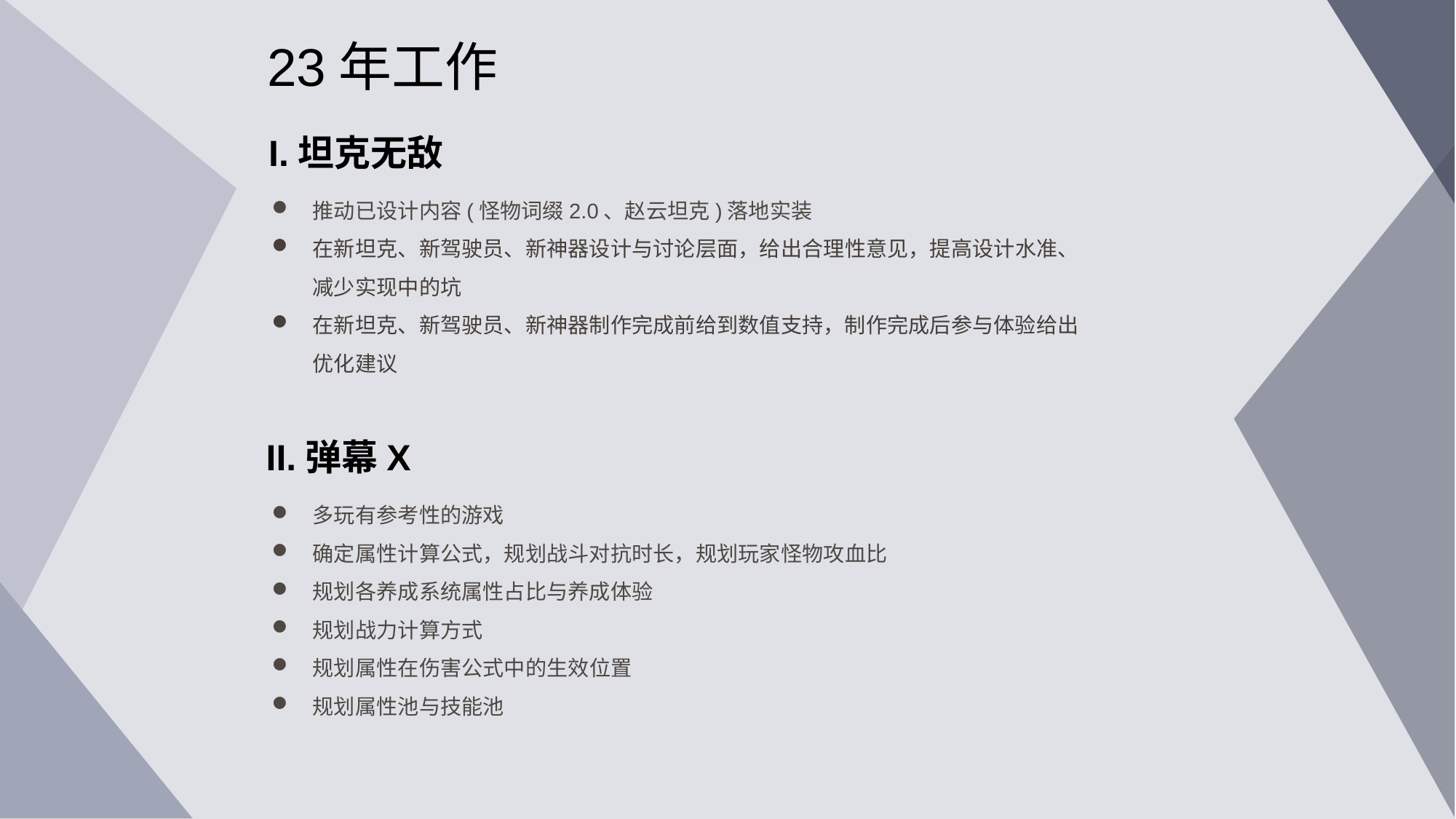

23年工作
I.坦克无敌
推动已设计内容(怪物词缀2.0、赵云坦克)落地实装
在新坦克、新驾驶员、新神器设计与讨论层面，给出合理性意见，提高设计水准、减少实现中的坑
在新坦克、新驾驶员、新神器制作完成前给到数值支持，制作完成后参与体验给出优化建议

II.弹幕X
多玩有参考性的游戏
确定属性计算公式，规划战斗对抗时长，规划玩家怪物攻血比
规划各养成系统属性占比与养成体验
规划战力计算方式
规划属性在伤害公式中的生效位置
规划属性池与技能池